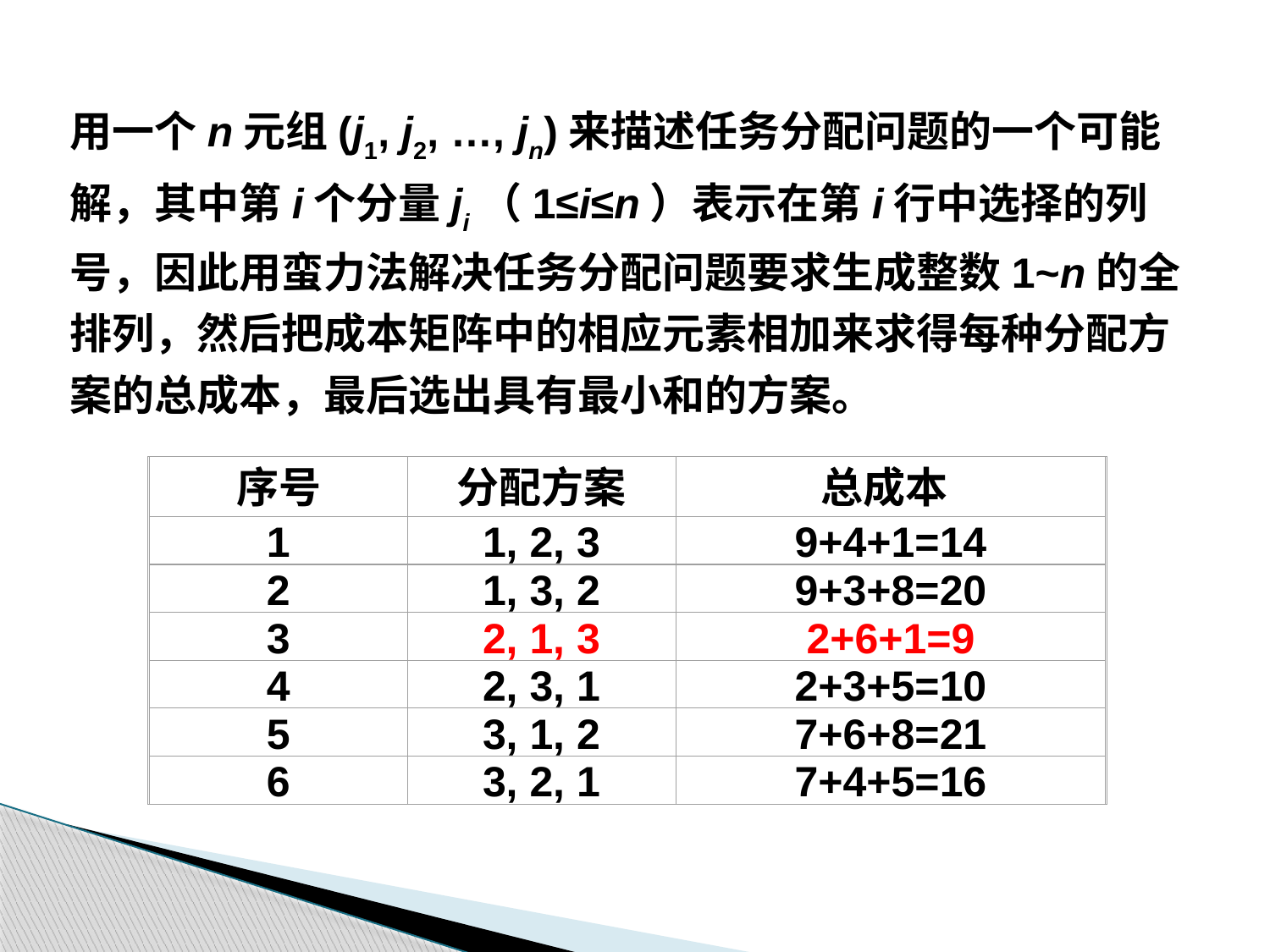

用一个n元组(j1, j2, …, jn)来描述任务分配问题的一个可能解，其中第i个分量ji（1≤i≤n）表示在第i行中选择的列号，因此用蛮力法解决任务分配问题要求生成整数1~n的全排列，然后把成本矩阵中的相应元素相加来求得每种分配方案的总成本，最后选出具有最小和的方案。

    序号

分配方案

          总成本

1

1, 2, 3

9+4+1=14

2

1, 3, 2

9+3+8=20

3

2, 1, 3

2+6+1=9

4

2, 3, 1

2+3+5=10

5

3, 1, 2

7+6+8=21

6

3, 2, 1

7+4+5=16